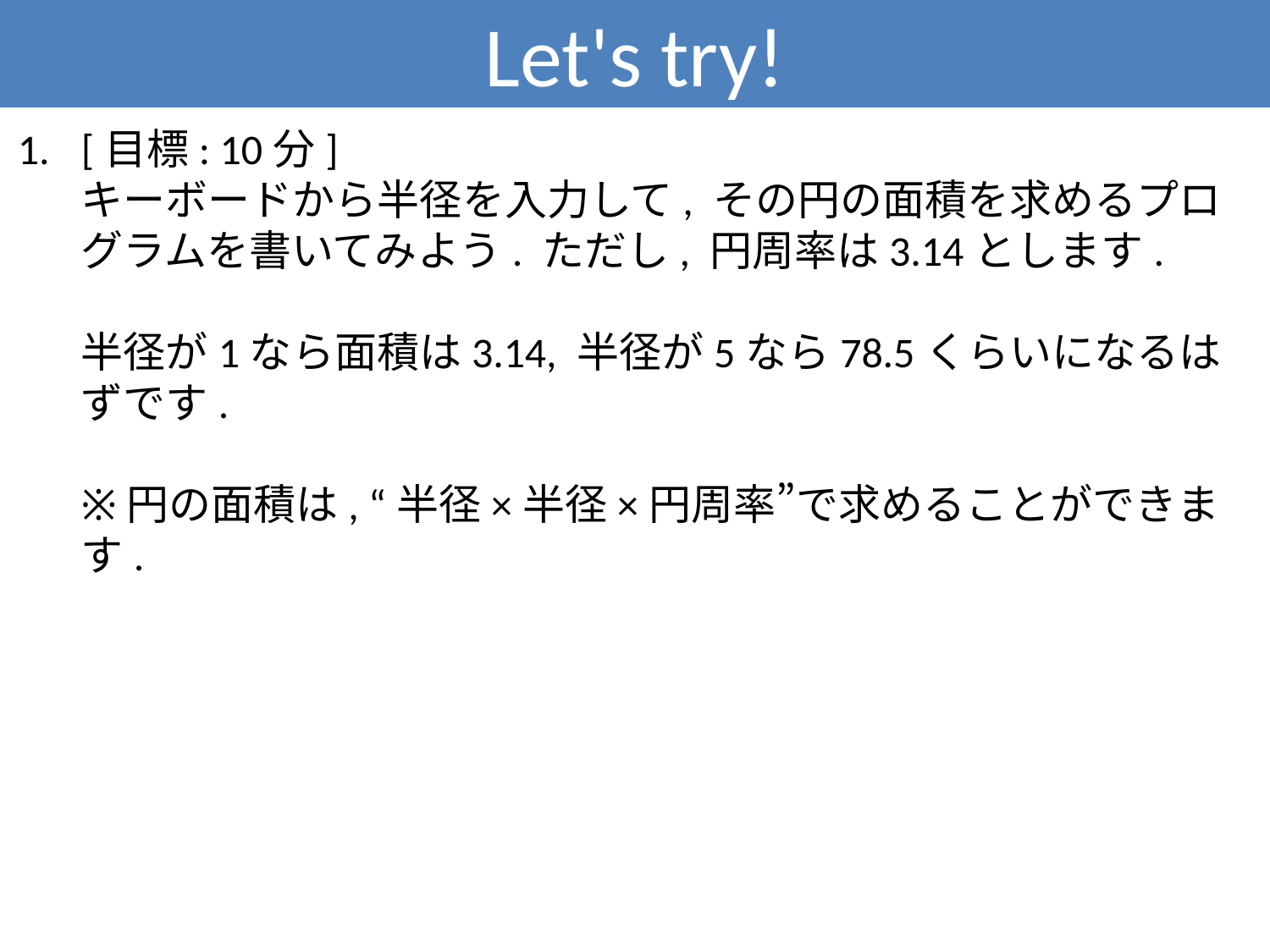

Let's try!
[目標: 10分]
キーボードから半径を入力して, その円の面積を求めるプログラムを書いてみよう. ただし, 円周率は3.14とします.
半径が1なら面積は3.14, 半径が5なら78.5くらいになるはずです.
※円の面積は, “半径×半径×円周率”で求めることができます.